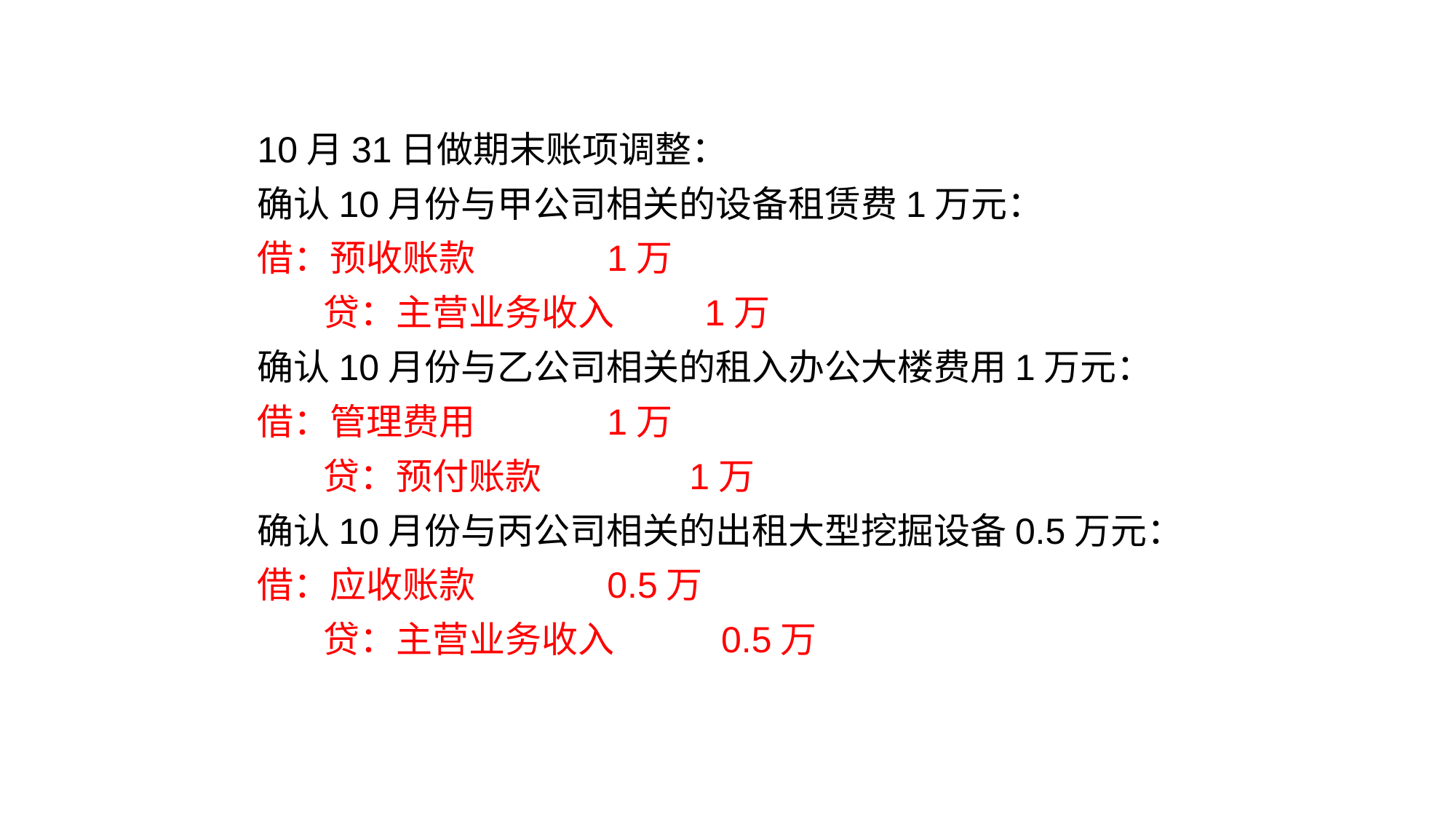

10月31日做期末账项调整：
确认10月份与甲公司相关的设备租赁费1万元：
借：预收账款               1万
       贷：主营业务收入          1万
确认10月份与乙公司相关的租入办公大楼费用1万元：
借：管理费用               1万
       贷：预付账款                 1万
确认10月份与丙公司相关的出租大型挖掘设备0.5万元：
借：应收账款               0.5万
       贷：主营业务收入            0.5万